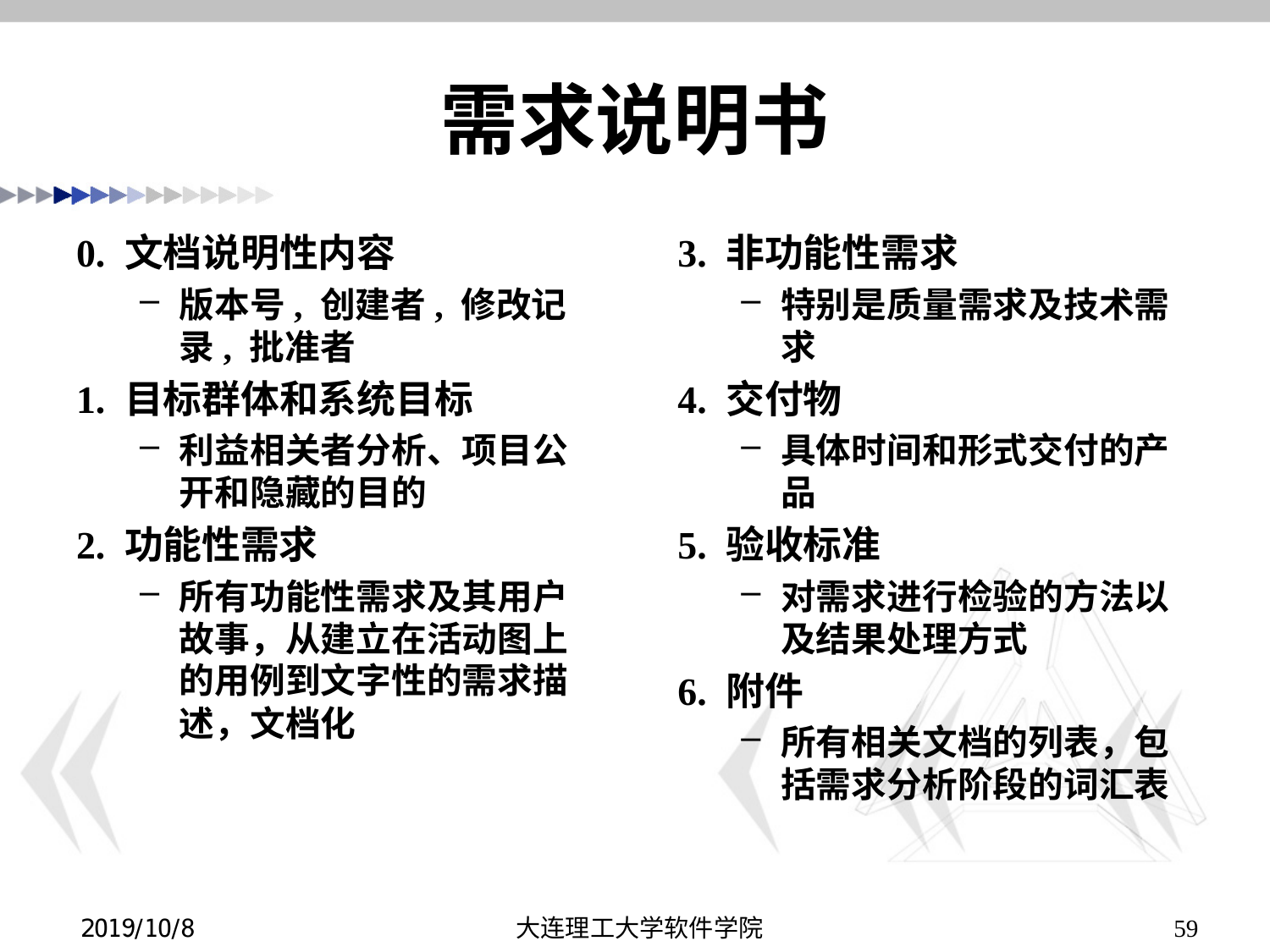

# 需求说明书
0. 文档说明性内容
版本号, 创建者, 修改记录, 批准者
1. 目标群体和系统目标
利益相关者分析、项目公开和隐藏的目的
2. 功能性需求
所有功能性需求及其用户故事，从建立在活动图上的用例到文字性的需求描述，文档化

3. 非功能性需求
特别是质量需求及技术需求
4. 交付物
具体时间和形式交付的产品
5. 验收标准
对需求进行检验的方法以及结果处理方式
6. 附件
所有相关文档的列表，包括需求分析阶段的词汇表

2019/10/8
大连理工大学软件学院
59